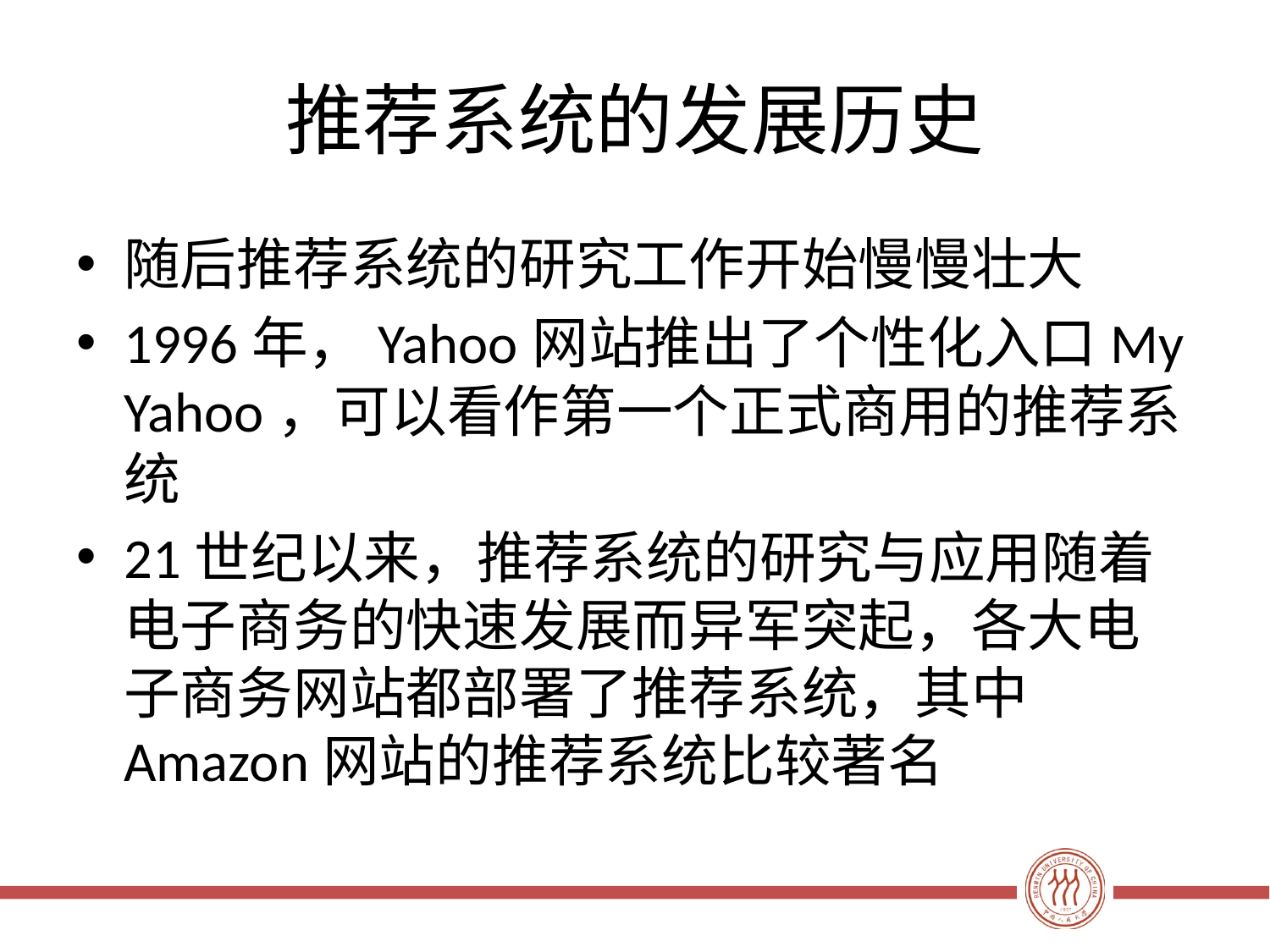

# 推荐系统的发展历史
随后推荐系统的研究工作开始慢慢壮大
1996年，Yahoo网站推出了个性化入口My Yahoo，可以看作第一个正式商用的推荐系统
21世纪以来，推荐系统的研究与应用随着电子商务的快速发展而异军突起，各大电子商务网站都部署了推荐系统，其中Amazon网站的推荐系统比较著名